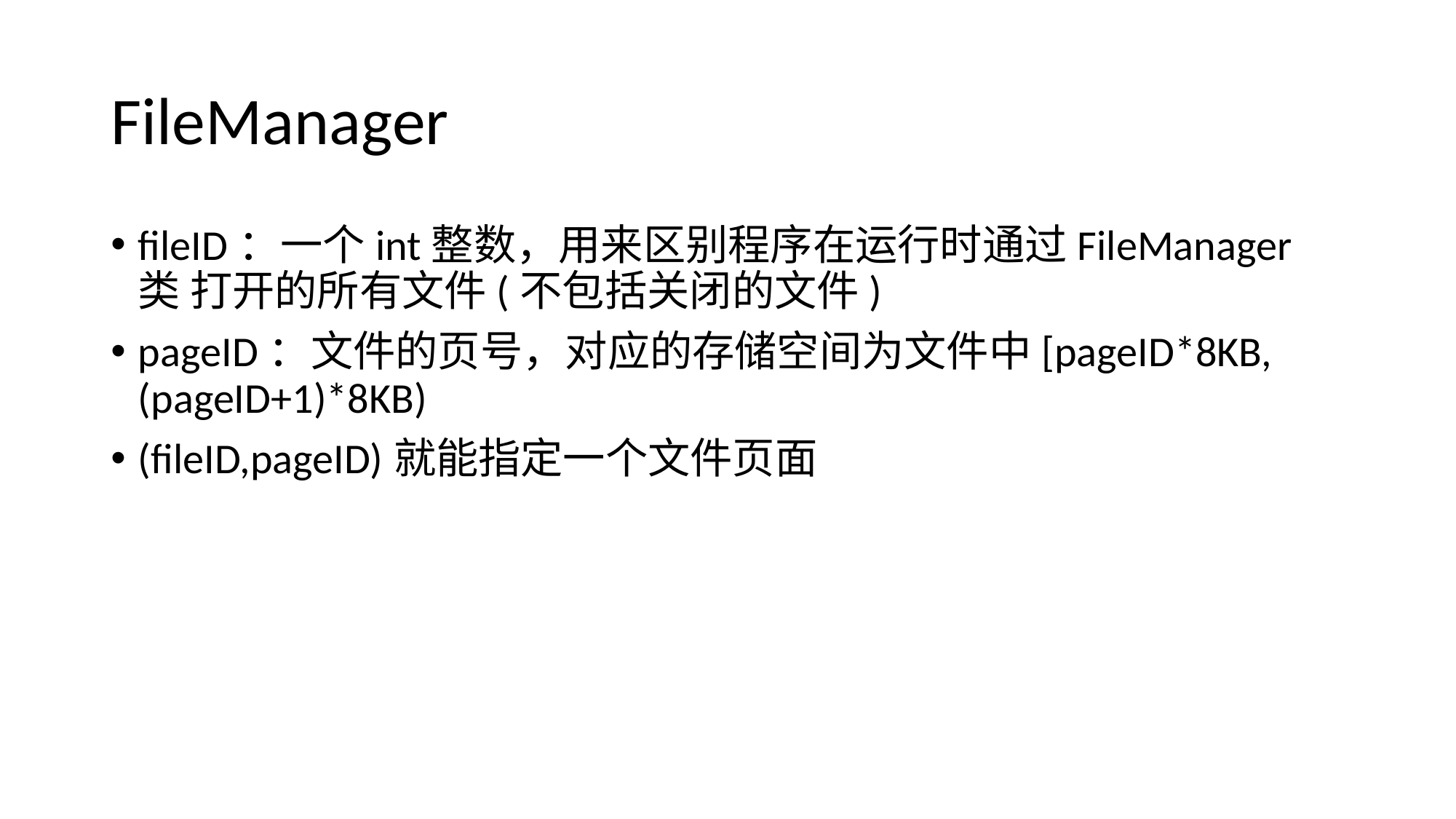

# FileManager
fileID：一个int整数，用来区别程序在运行时通过FileManager类 打开的所有文件(不包括关闭的文件)
pageID：文件的页号，对应的存储空间为文件中[pageID*8KB, (pageID+1)*8KB)
(fileID,pageID)就能指定一个文件页面